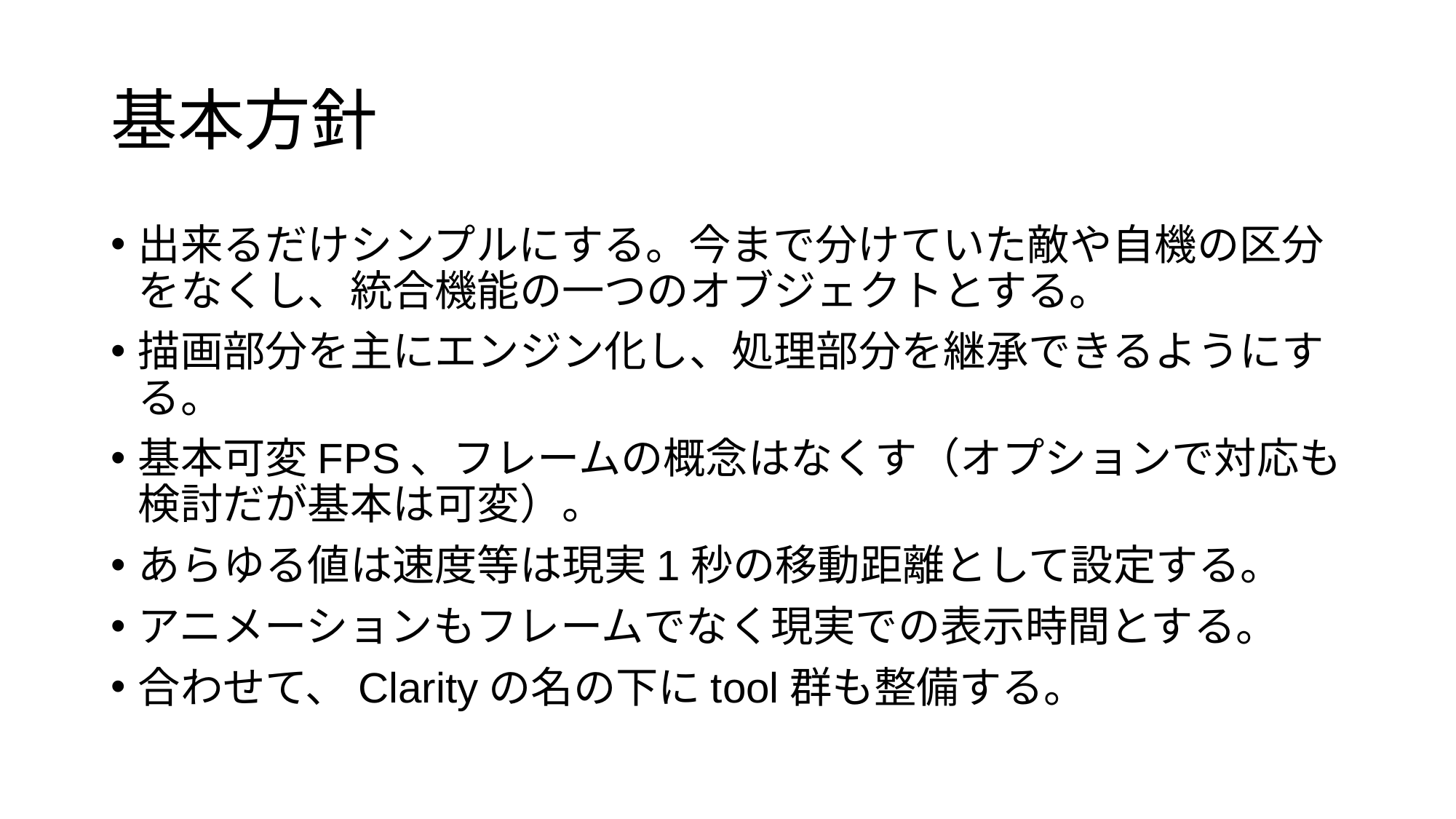

# 基本方針
出来るだけシンプルにする。今まで分けていた敵や自機の区分をなくし、統合機能の一つのオブジェクトとする。
描画部分を主にエンジン化し、処理部分を継承できるようにする。
基本可変FPS、フレームの概念はなくす（オプションで対応も検討だが基本は可変）。
あらゆる値は速度等は現実1秒の移動距離として設定する。
アニメーションもフレームでなく現実での表示時間とする。
合わせて、Clarityの名の下にtool群も整備する。